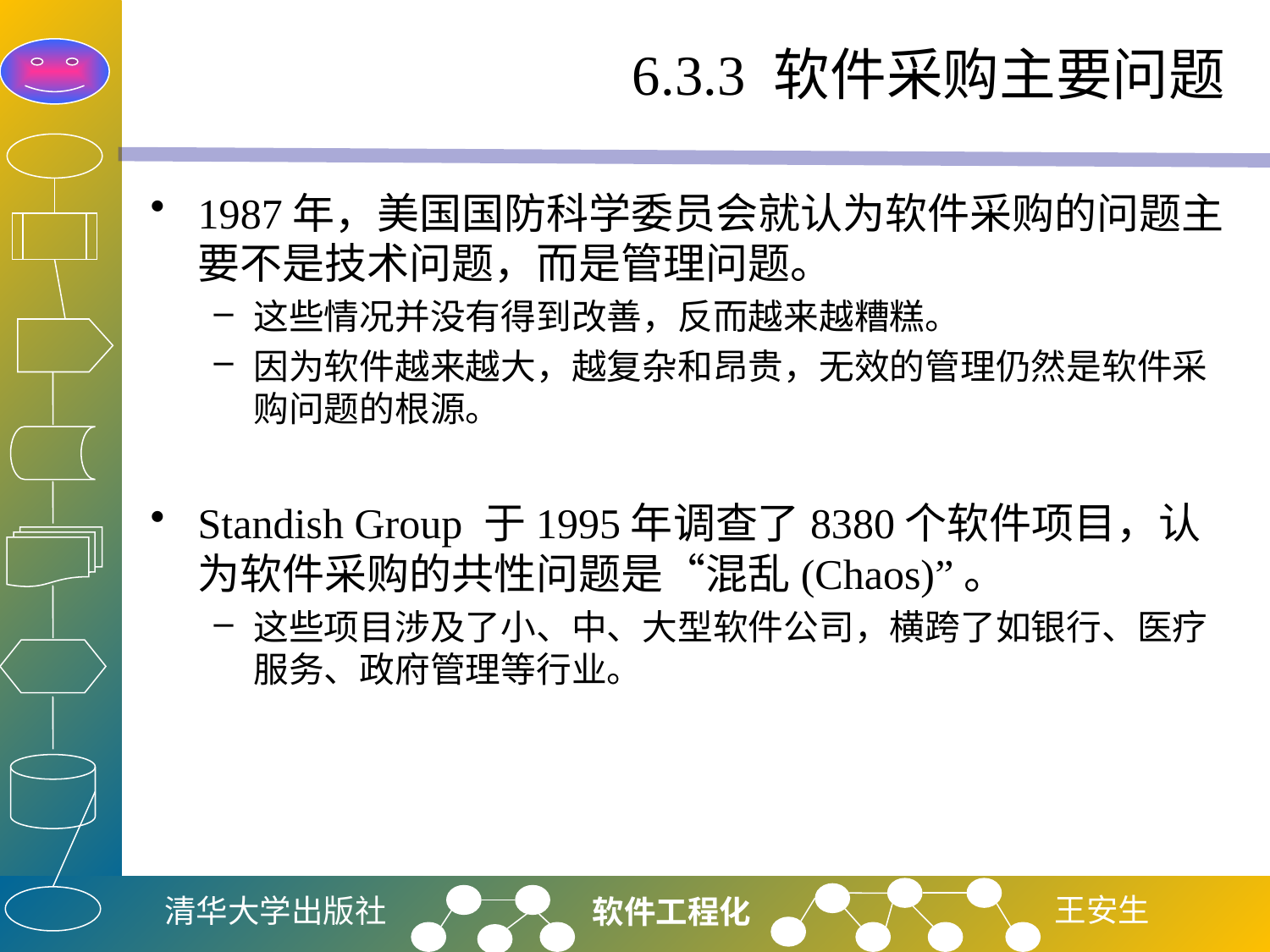

# 6.3.3 软件采购主要问题
1987年，美国国防科学委员会就认为软件采购的问题主要不是技术问题，而是管理问题。
这些情况并没有得到改善，反而越来越糟糕。
因为软件越来越大，越复杂和昂贵，无效的管理仍然是软件采购问题的根源。

Standish Group 于1995年调查了8380个软件项目，认为软件采购的共性问题是“混乱(Chaos)”。
这些项目涉及了小、中、大型软件公司，横跨了如银行、医疗服务、政府管理等行业。